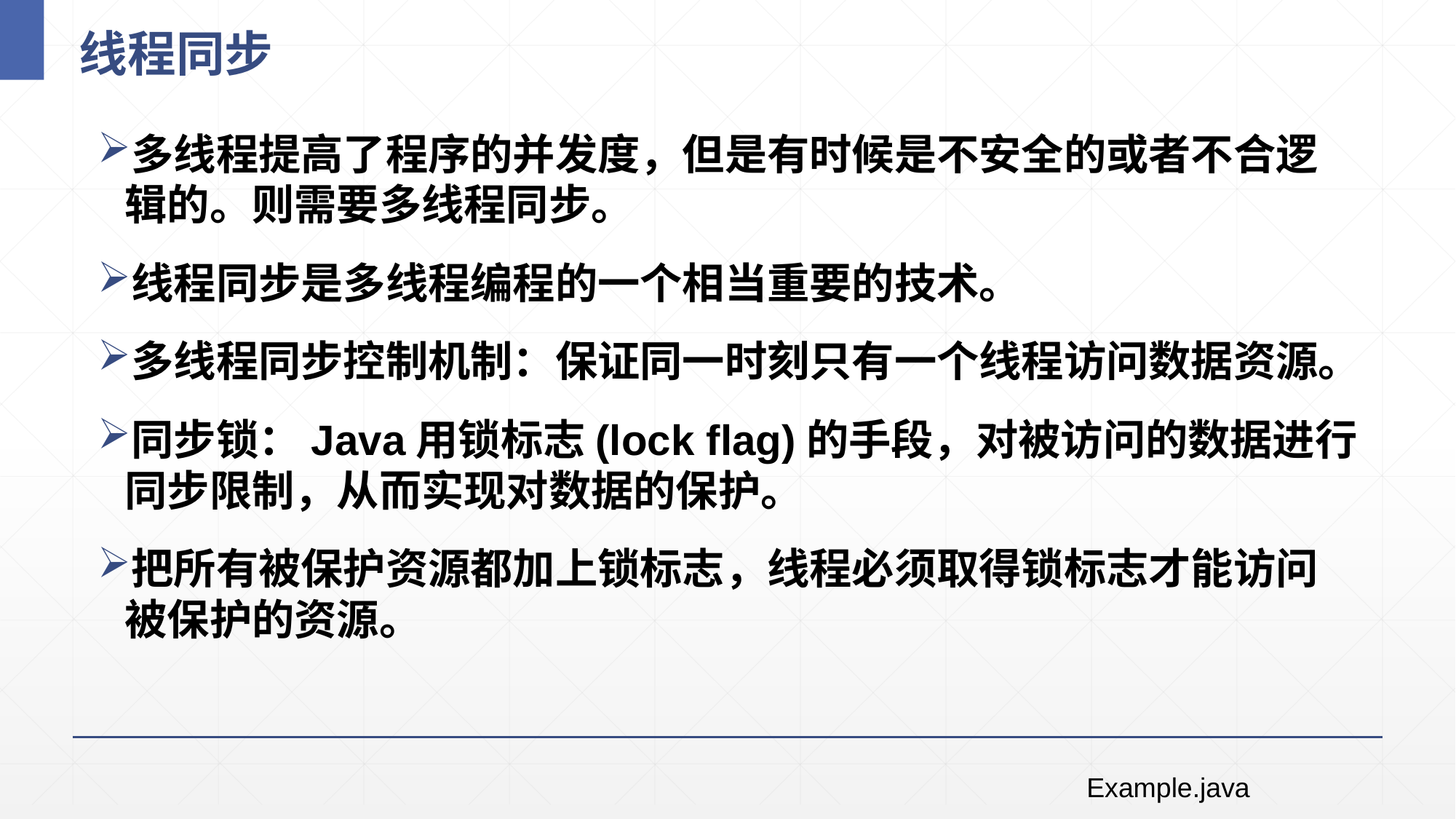

# 线程同步
多线程提高了程序的并发度，但是有时候是不安全的或者不合逻辑的。则需要多线程同步。
线程同步是多线程编程的一个相当重要的技术。
多线程同步控制机制：保证同一时刻只有一个线程访问数据资源。
同步锁：Java用锁标志(lock flag)的手段，对被访问的数据进行同步限制，从而实现对数据的保护。
把所有被保护资源都加上锁标志，线程必须取得锁标志才能访问被保护的资源。
Example.java